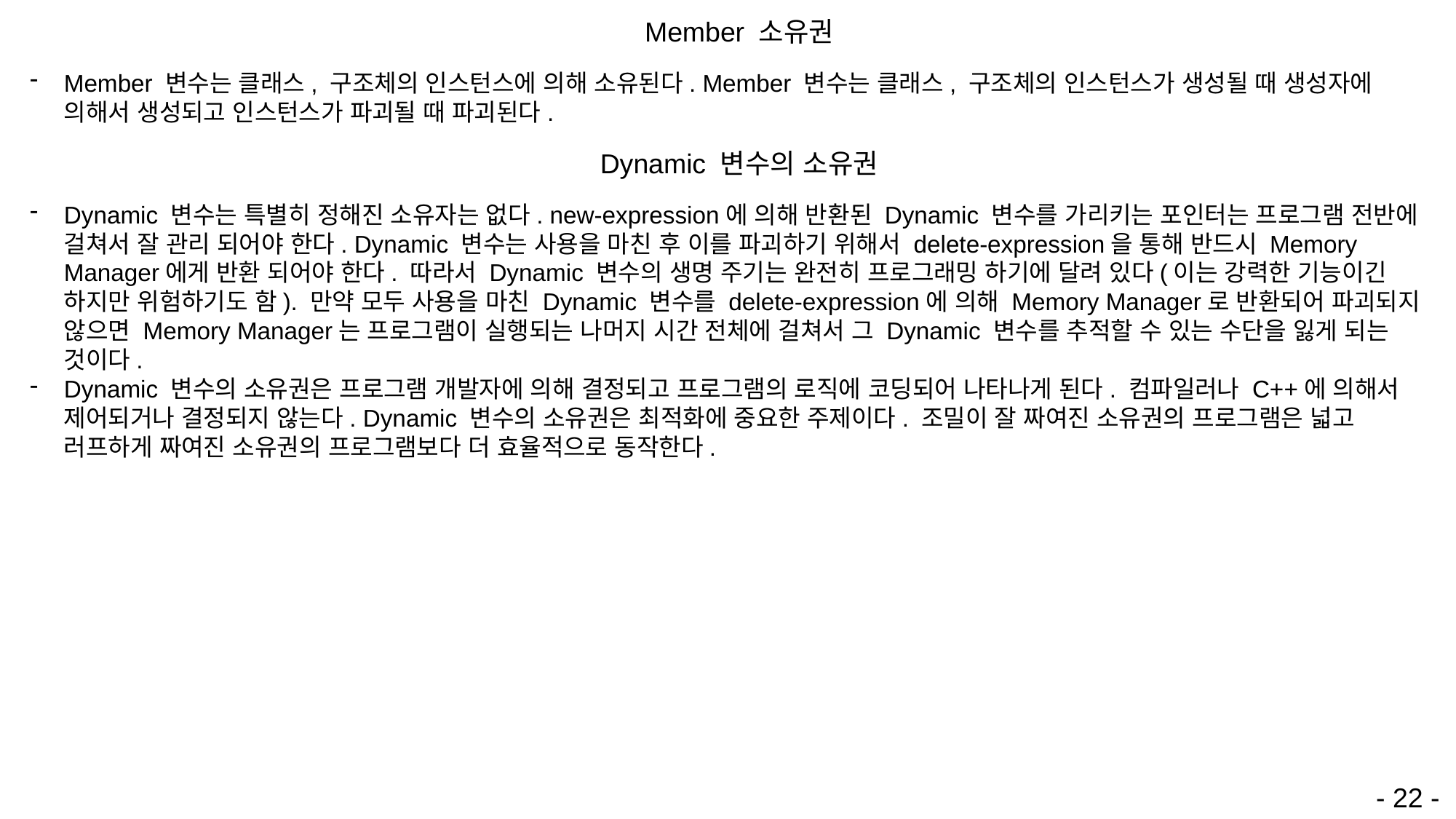

Member 소유권
Member 변수는 클래스, 구조체의 인스턴스에 의해 소유된다. Member 변수는 클래스, 구조체의 인스턴스가 생성될 때 생성자에 의해서 생성되고 인스턴스가 파괴될 때 파괴된다.
Dynamic 변수의 소유권
Dynamic 변수는 특별히 정해진 소유자는 없다. new-expression에 의해 반환된 Dynamic 변수를 가리키는 포인터는 프로그램 전반에 걸쳐서 잘 관리 되어야 한다. Dynamic 변수는 사용을 마친 후 이를 파괴하기 위해서 delete-expression을 통해 반드시 Memory Manager에게 반환 되어야 한다. 따라서 Dynamic 변수의 생명 주기는 완전히 프로그래밍 하기에 달려 있다(이는 강력한 기능이긴 하지만 위험하기도 함). 만약 모두 사용을 마친 Dynamic 변수를 delete-expression에 의해 Memory Manager로 반환되어 파괴되지 않으면 Memory Manager는 프로그램이 실행되는 나머지 시간 전체에 걸쳐서 그 Dynamic 변수를 추적할 수 있는 수단을 잃게 되는 것이다.
Dynamic 변수의 소유권은 프로그램 개발자에 의해 결정되고 프로그램의 로직에 코딩되어 나타나게 된다. 컴파일러나 C++에 의해서 제어되거나 결정되지 않는다. Dynamic 변수의 소유권은 최적화에 중요한 주제이다. 조밀이 잘 짜여진 소유권의 프로그램은 넓고 러프하게 짜여진 소유권의 프로그램보다 더 효율적으로 동작한다.
- 22 -